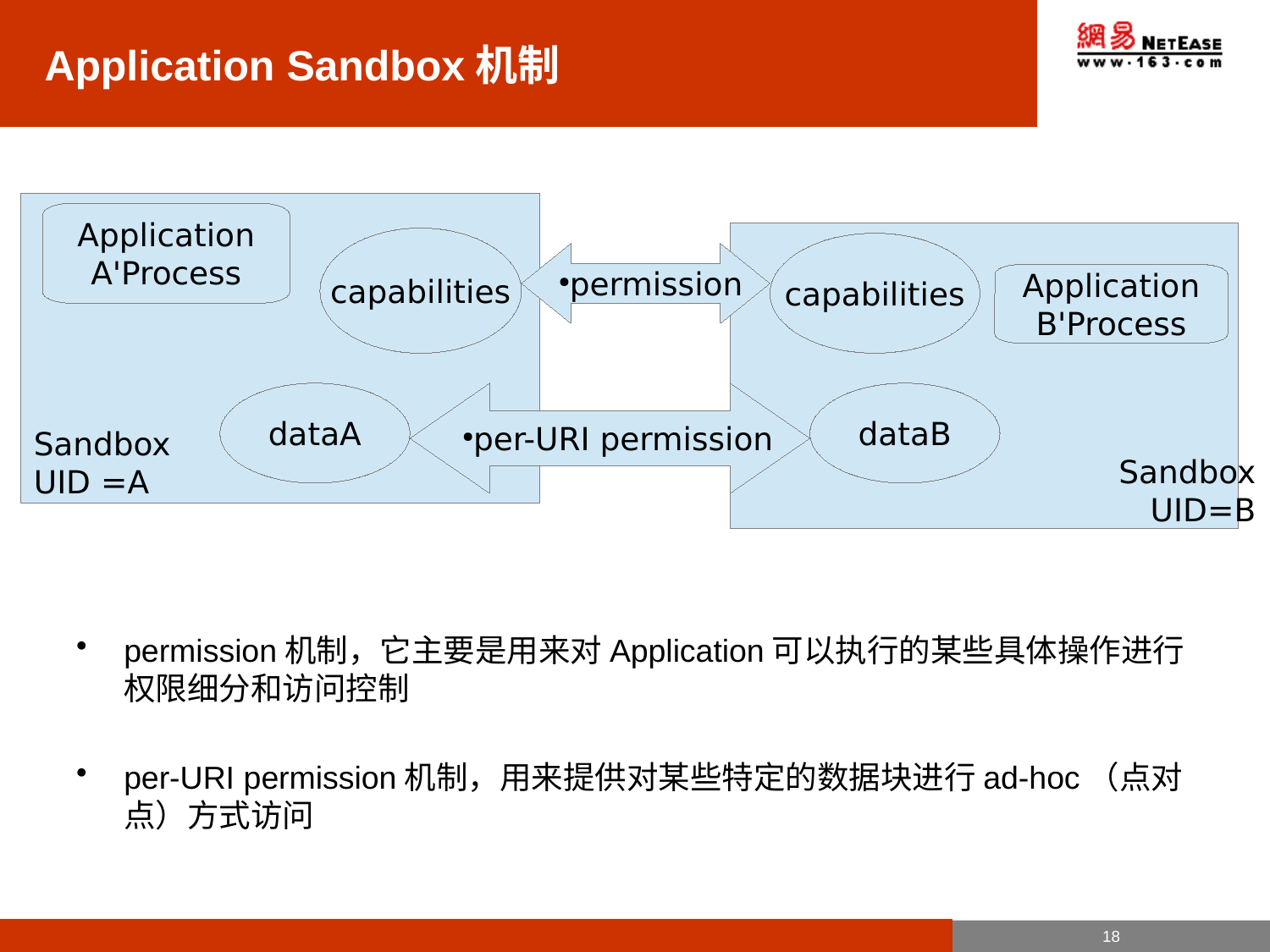

# Application Sandbox机制

Sandbox
UID =A
Application
A'Process

                                        Sandbox
UID=B
capabilities
capabilities
permission
Application
B'Process
dataA
per-URI permission
dataB
permission机制，它主要是用来对Application可以执行的某些具体操作进行权限细分和访问控制

per-URI permission机制，用来提供对某些特定的数据块进行ad-hoc（点对点）方式访问

18